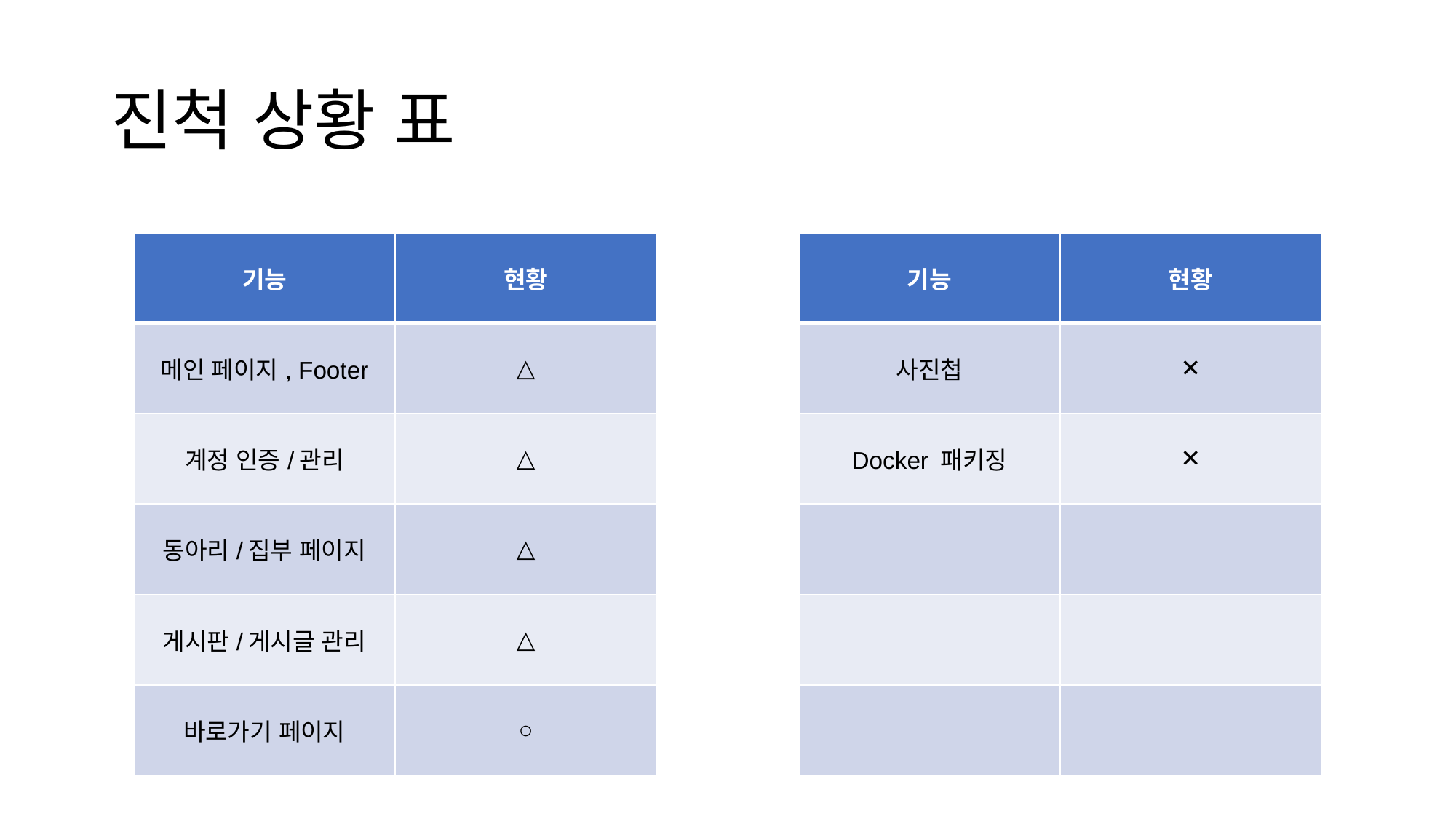

# 진척 상황 표
| 기능 | 현황 |
| --- | --- |
| 메인 페이지, Footer | △ |
| 계정 인증/관리 | △ |
| 동아리/집부 페이지 | △ |
| 게시판/게시글 관리 | △ |
| 바로가기 페이지 | ○ |
| 기능 | 현황 |
| --- | --- |
| 사진첩 | ✕ |
| Docker 패키징 | ✕ |
|  |  |
|  |  |
|  |  |